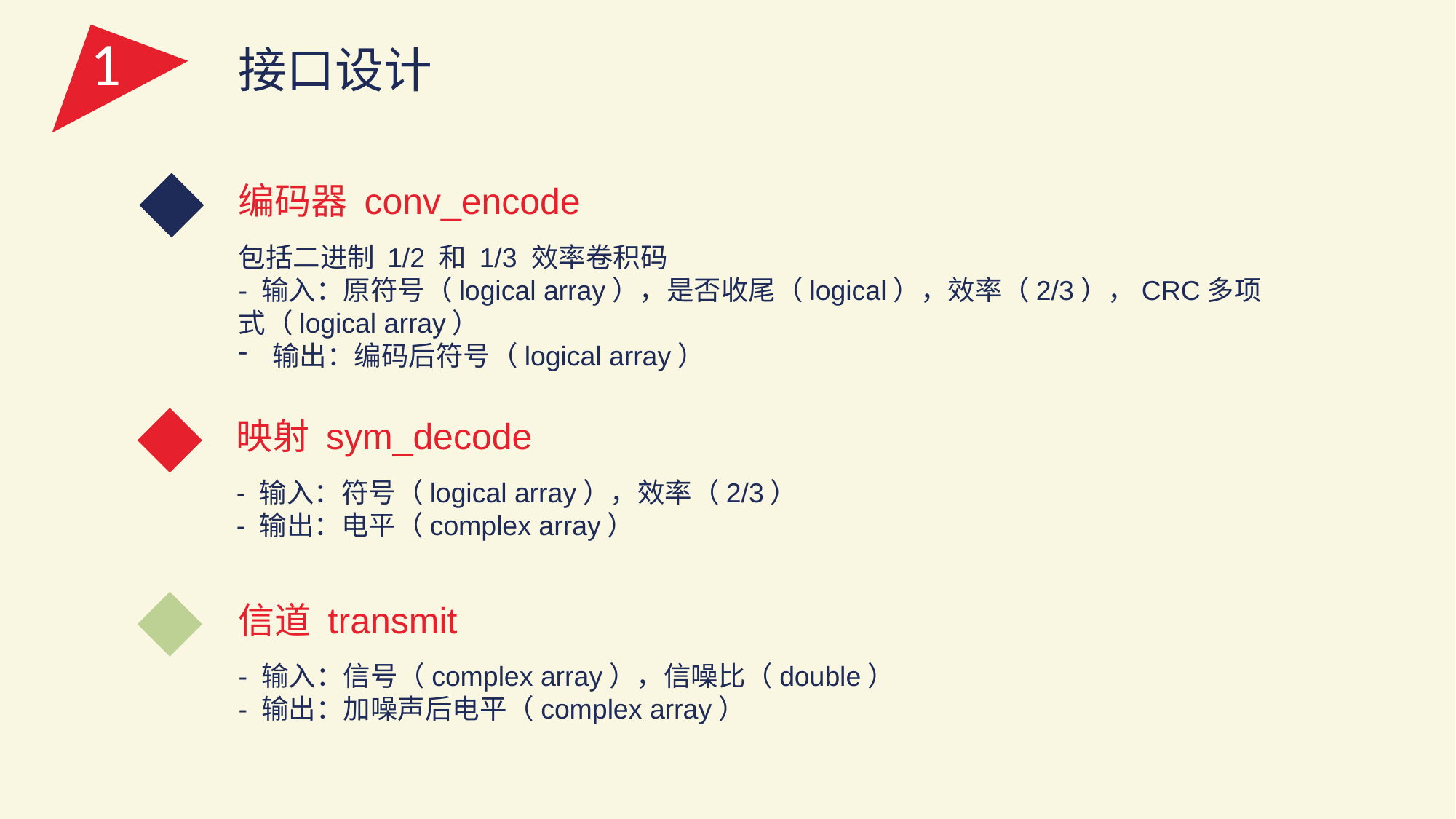

1

接口设计

编码器 conv_encode

包括二进制 1/2 和 1/3 效率卷积码
- 输入：原符号（logical array），是否收尾（logical），效率（2/3），CRC多项式（logical array）
输出：编码后符号（logical array）

映射 sym_decode

- 输入：符号（logical array），效率（2/3）
- 输出：电平（complex array）
信道 transmit

- 输入：信号（complex array），信噪比（double）
- 输出：加噪声后电平（complex array）